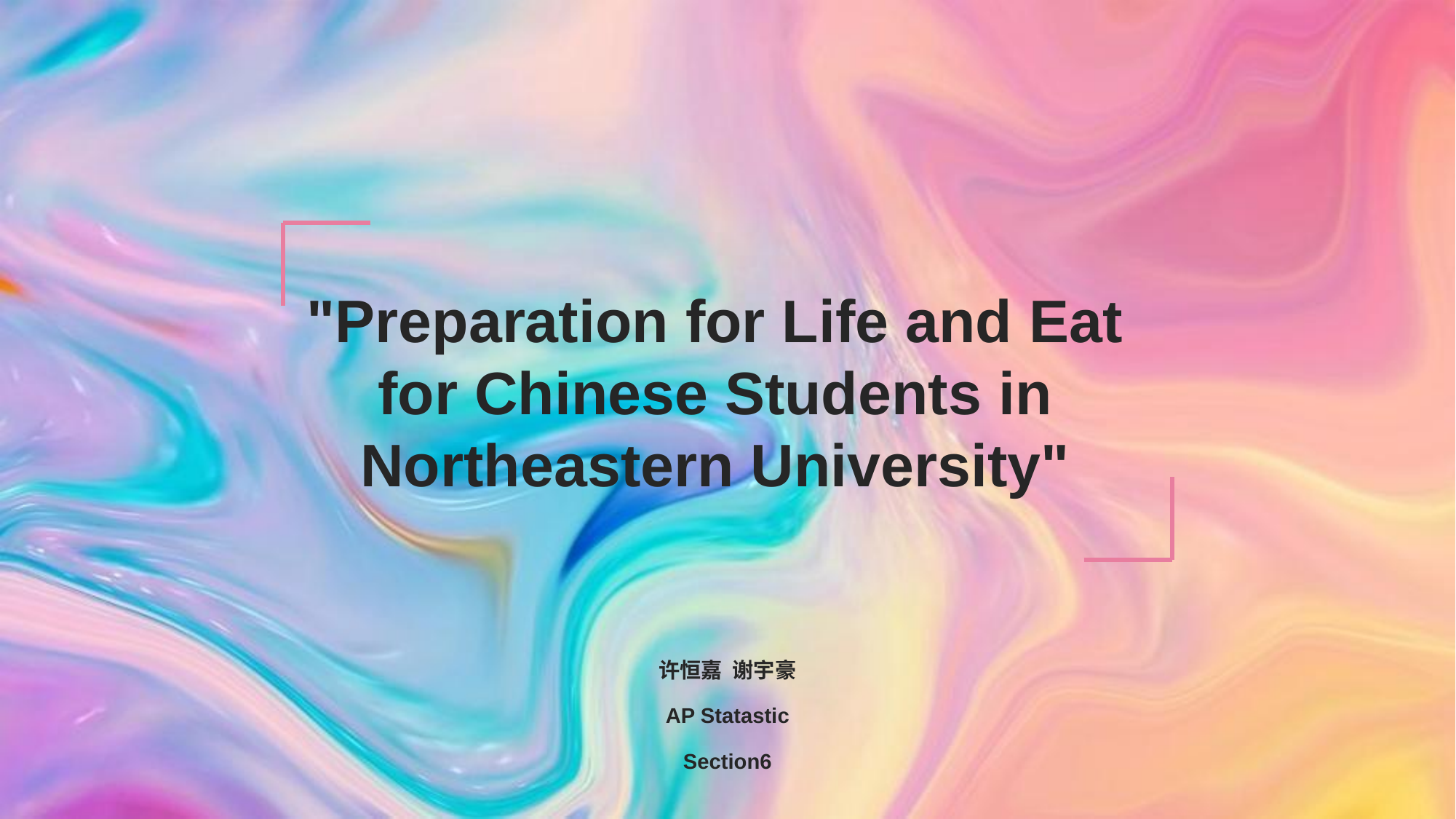

# "Preparation for Life and Eat for Chinese Students in Northeastern University"
许恒嘉  谢宇豪
AP Statastic
Section6